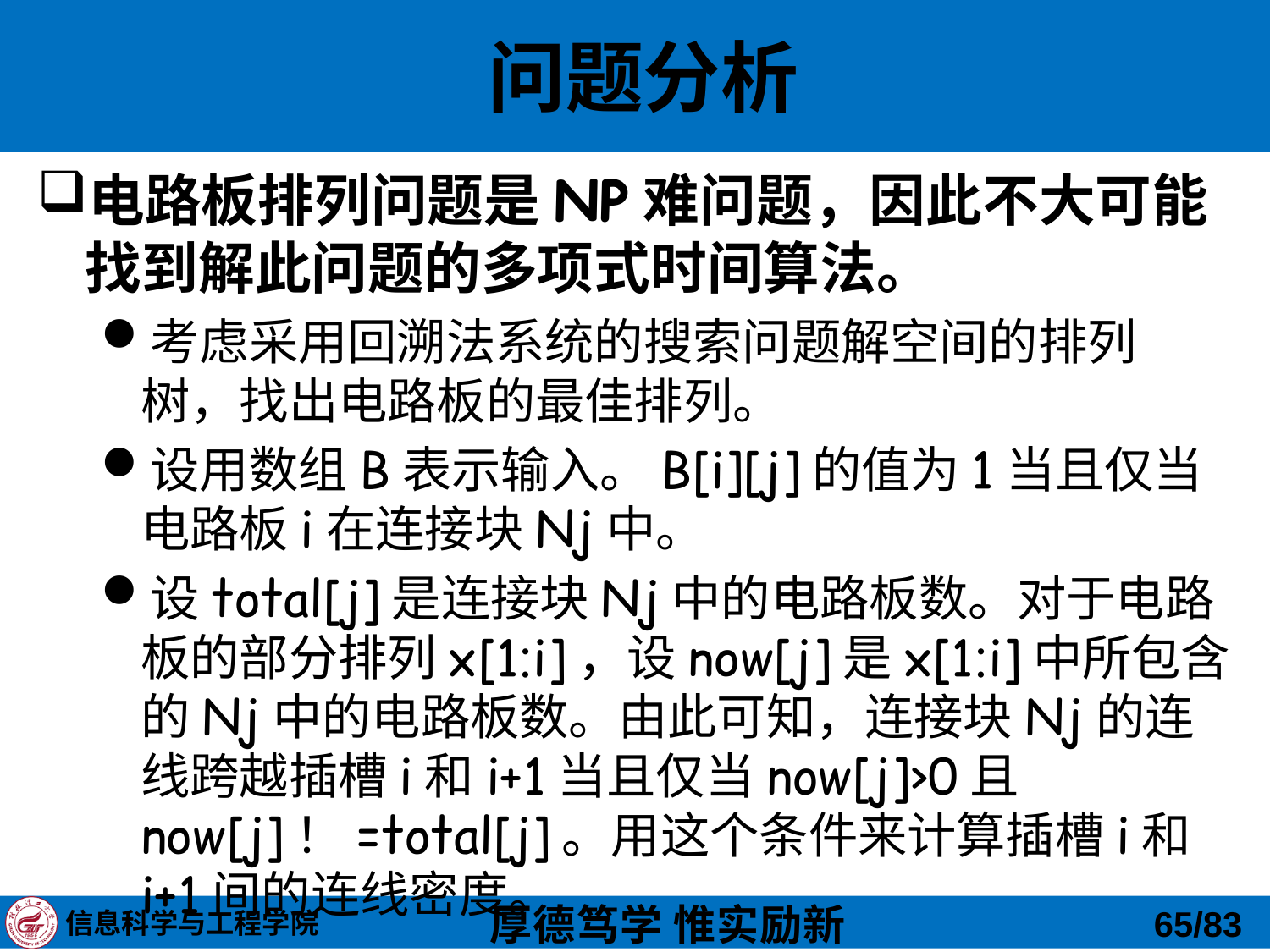

# 问题分析
电路板排列问题是NP难问题，因此不大可能找到解此问题的多项式时间算法。
考虑采用回溯法系统的搜索问题解空间的排列树，找出电路板的最佳排列。
设用数组B表示输入。B[i][j]的值为1当且仅当电路板i在连接块Nj中。
设total[j]是连接块Nj中的电路板数。对于电路板的部分排列x[1:i]，设now[j]是x[1:i]中所包含的Nj中的电路板数。由此可知，连接块Nj的连线跨越插槽i和i+1当且仅当now[j]>0且now[j]！=total[j]。用这个条件来计算插槽i和i+1间的连线密度。
65/83